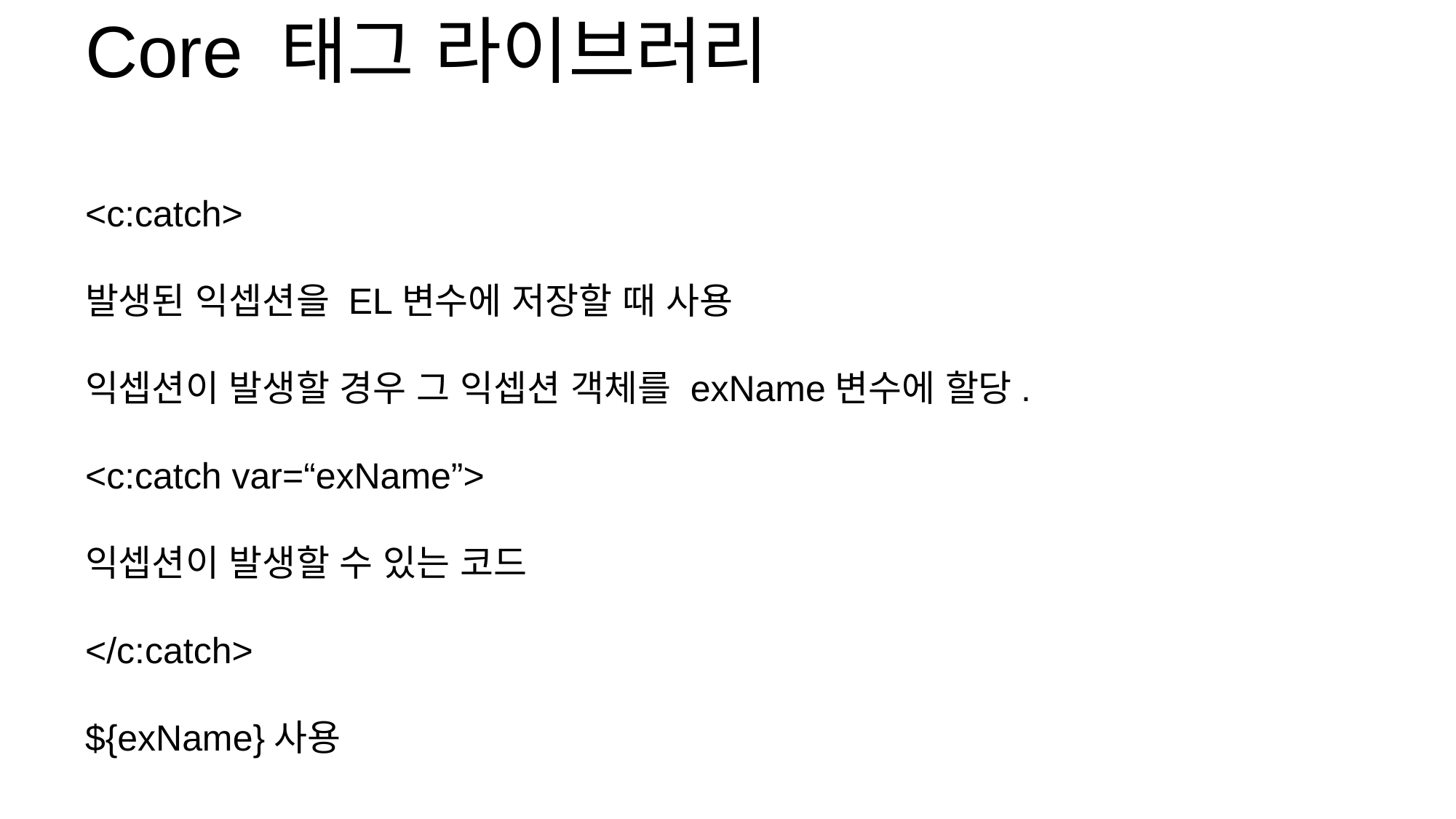

Core 태그 라이브러리
<c:catch>
발생된 익셉션을 EL변수에 저장할 때 사용
익셉션이 발생할 경우 그 익셉션 객체를 exName변수에 할당.
<c:catch var=“exName”>
익셉션이 발생할 수 있는 코드
</c:catch>
${exName}사용